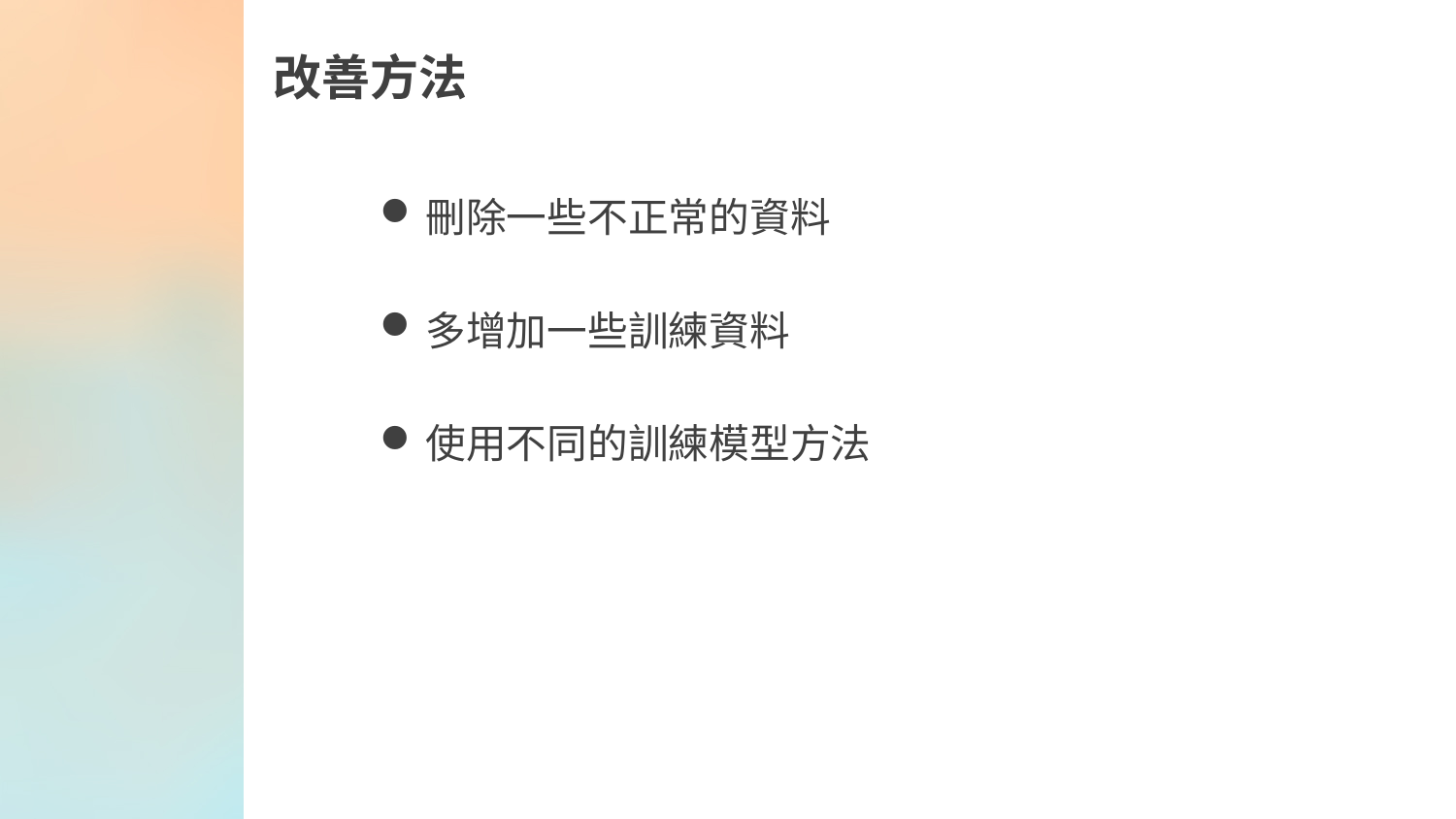

改善方法
刪除一些不正常的資料

多增加一些訓練資料

使用不同的訓練模型方法